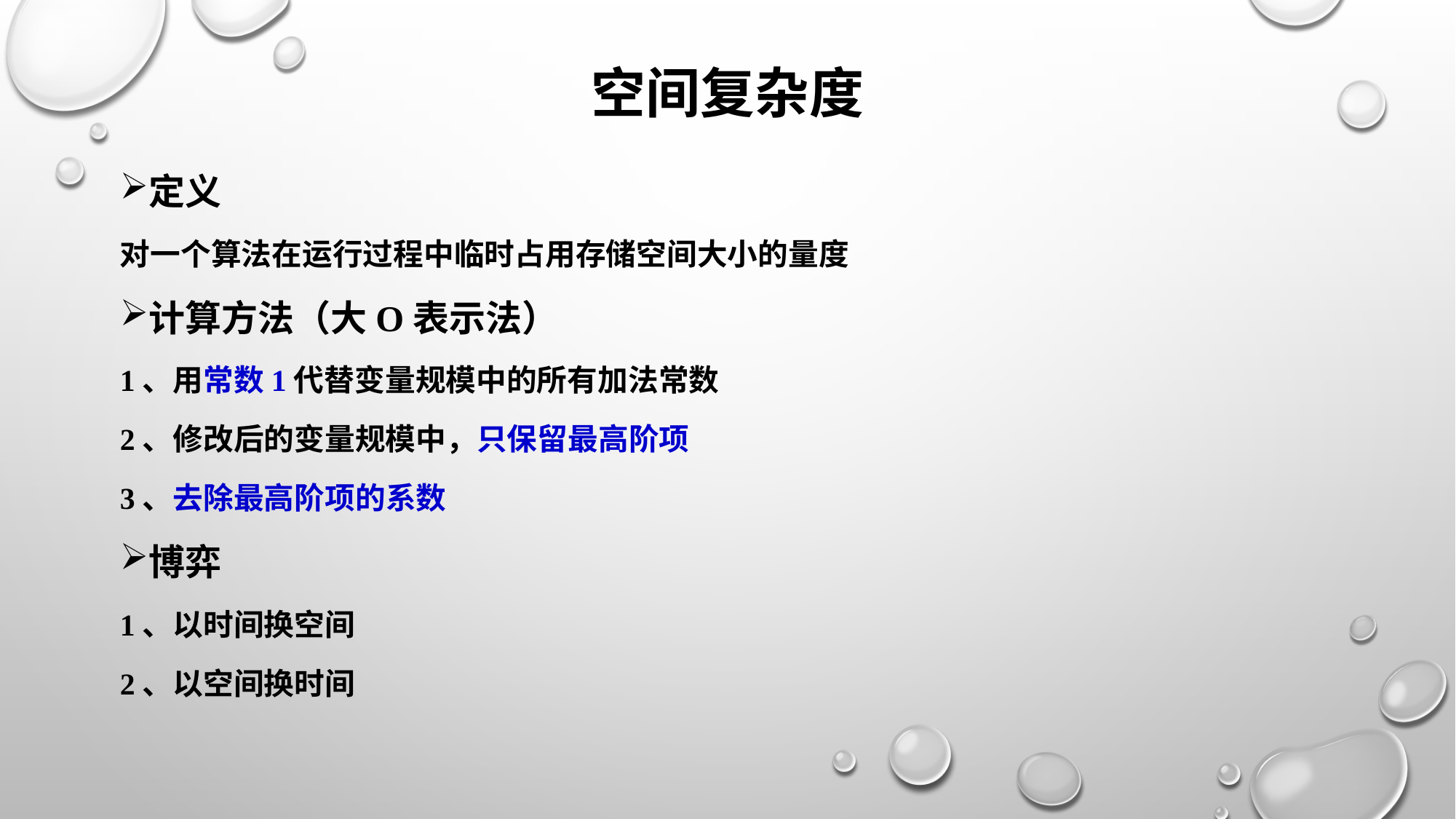

# 空间复杂度
定义
对一个算法在运行过程中临时占用存储空间大小的量度
计算方法（大O表示法）
1、用常数1代替变量规模中的所有加法常数
2、修改后的变量规模中，只保留最高阶项
3、去除最高阶项的系数
博弈
1、以时间换空间
2、以空间换时间